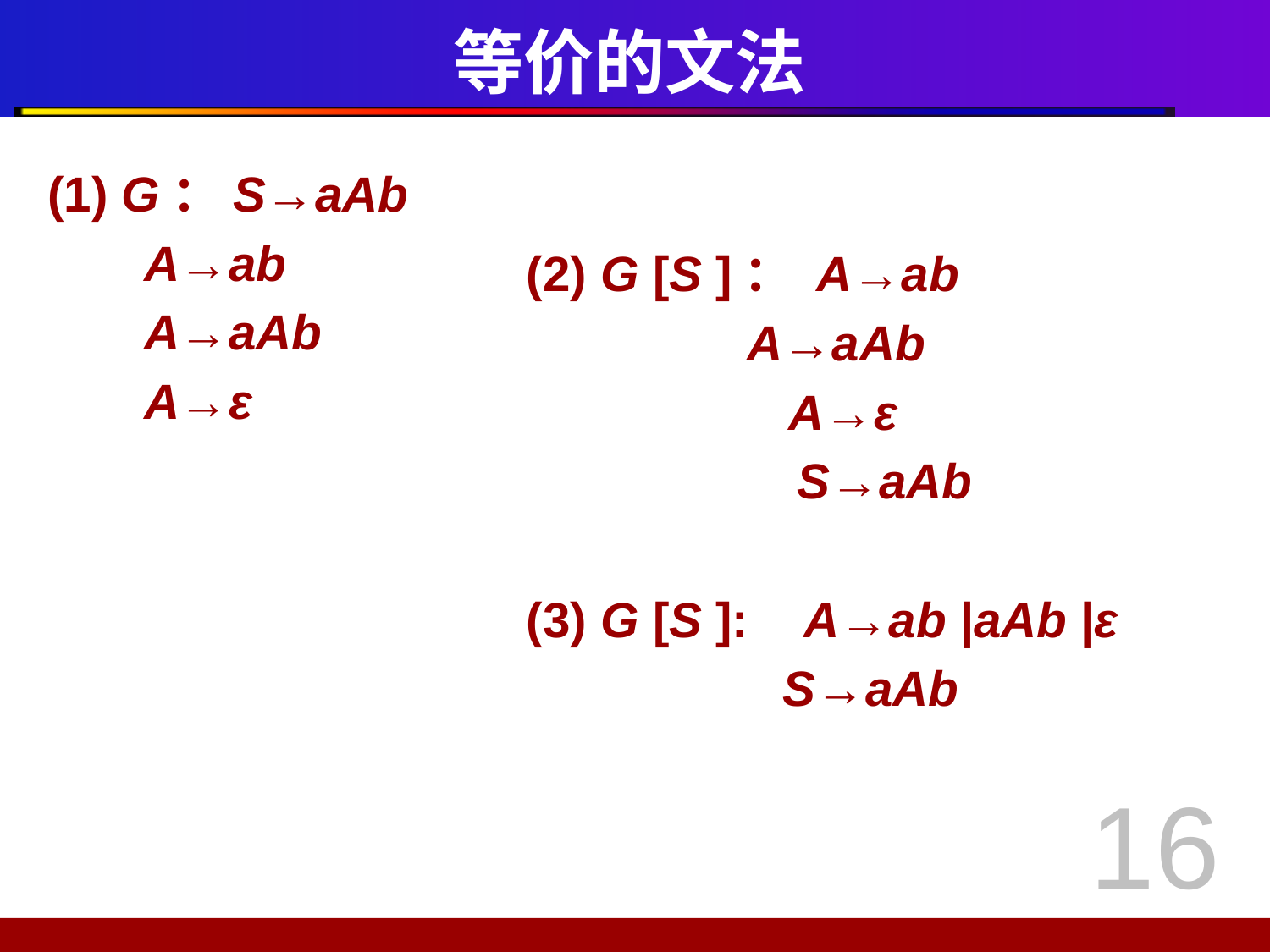

# 等价的文法
(1) G：S→aAb
       A→ab
       A→aAb
       A→ε

  (2) G [S ]： A→ab
      A→aAb
  A→ε
       S→aAb

  (3) G [S ]:    A→ab |aAb |ε
     S→aAb
16